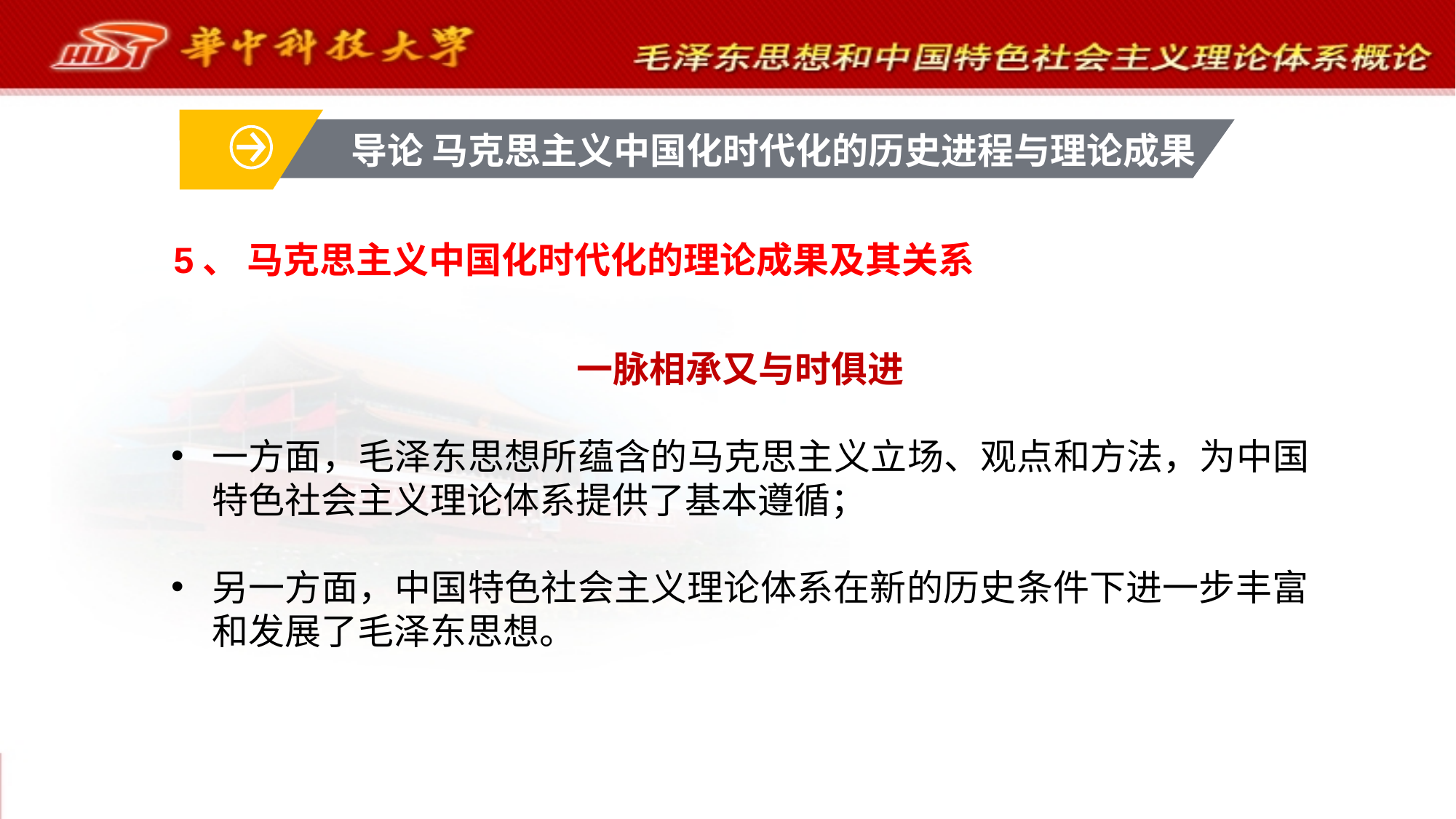

导论 马克思主义中国化时代化的历史进程与理论成果

5、 马克思主义中国化时代化的理论成果及其关系
一脉相承又与时俱进

一方面，毛泽东思想所蕴含的马克思主义立场、观点和方法，为中国特色社会主义理论体系提供了基本遵循；

另一方面，中国特色社会主义理论体系在新的历史条件下进一步丰富和发展了毛泽东思想。